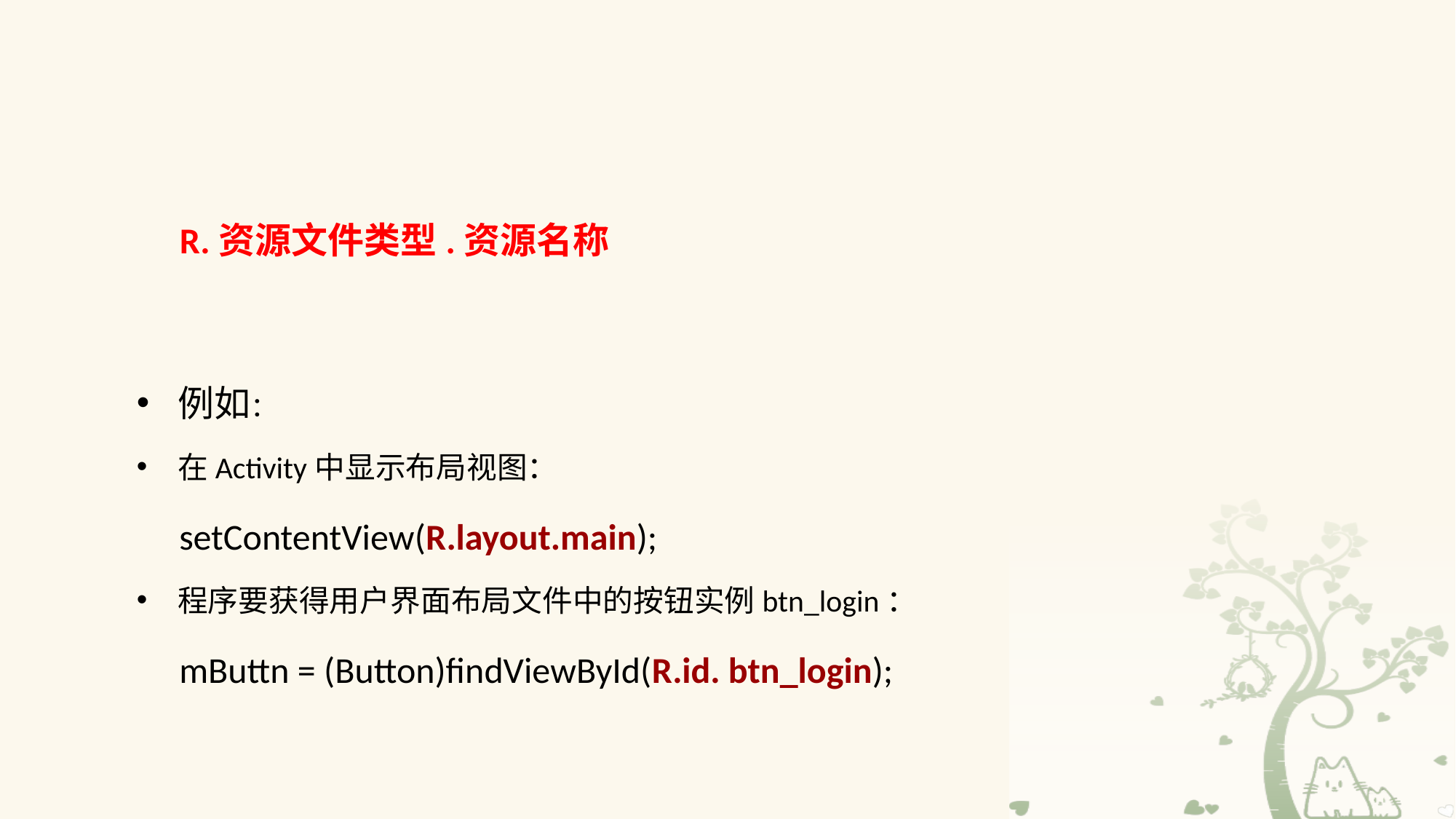

# 在程序（java）中引用相关资源
如果需要在程序（java）中引用相关资源，需要使用R类，引用形式如下：
R.资源文件类型.资源名称
例如：
在Activity中显示布局视图：
setContentView(R.layout.main);
程序要获得用户界面布局文件中的按钮实例btn_login：
mButtn = (Button)findViewById(R.id. btn_login);